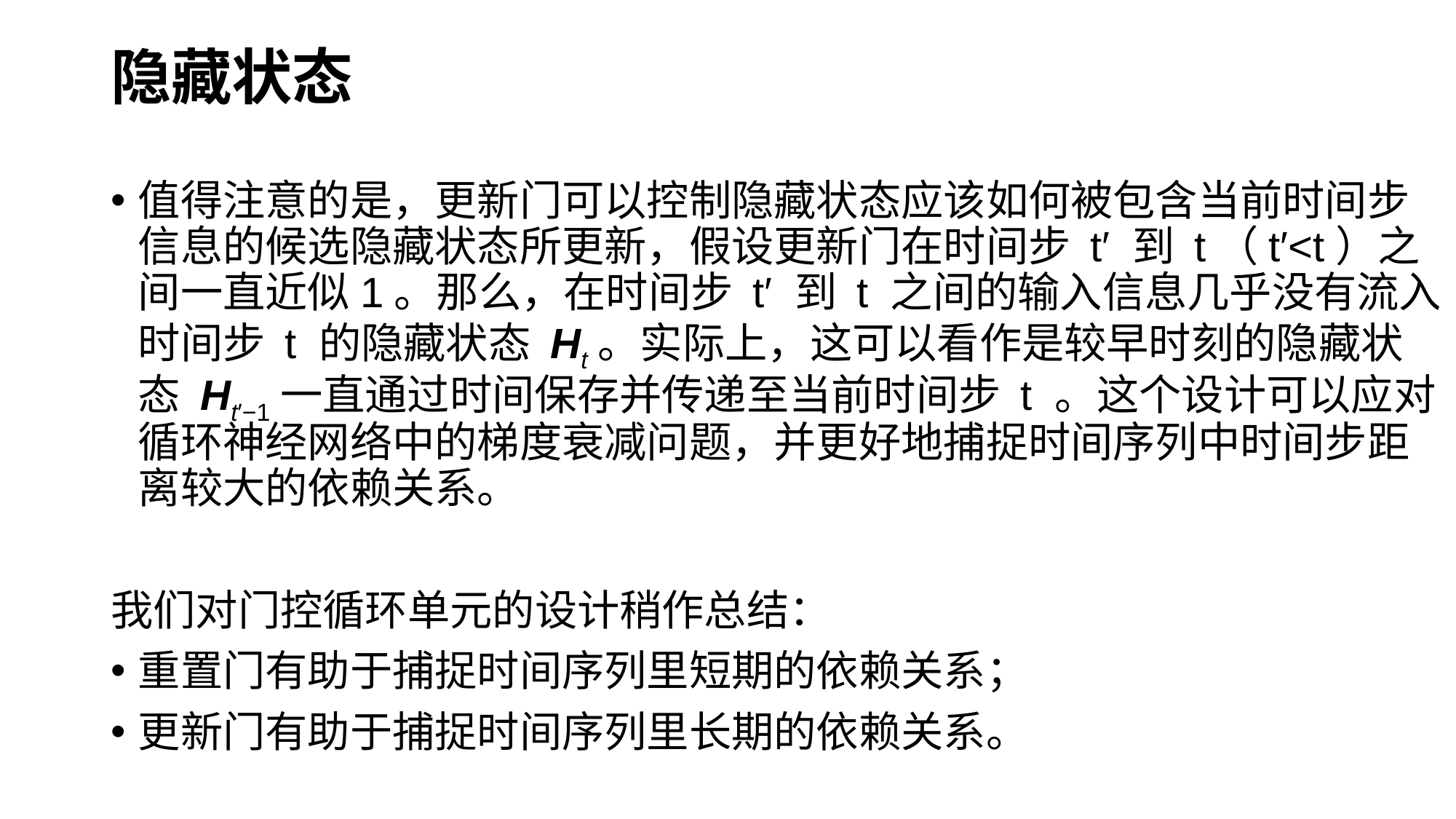

# 隐藏状态
值得注意的是，更新门可以控制隐藏状态应该如何被包含当前时间步信息的候选隐藏状态所更新，假设更新门在时间步 t′ 到 t（t′<t）之间一直近似1。那么，在时间步 t′ 到 t 之间的输入信息几乎没有流入时间步 t 的隐藏状态 Ht​。实际上，这可以看作是较早时刻的隐藏状态 Ht′−1​一直通过时间保存并传递至当前时间步 t 。这个设计可以应对循环神经网络中的梯度衰减问题，并更好地捕捉时间序列中时间步距离较大的依赖关系。

我们对门控循环单元的设计稍作总结：
重置门有助于捕捉时间序列里短期的依赖关系；
更新门有助于捕捉时间序列里长期的依赖关系。